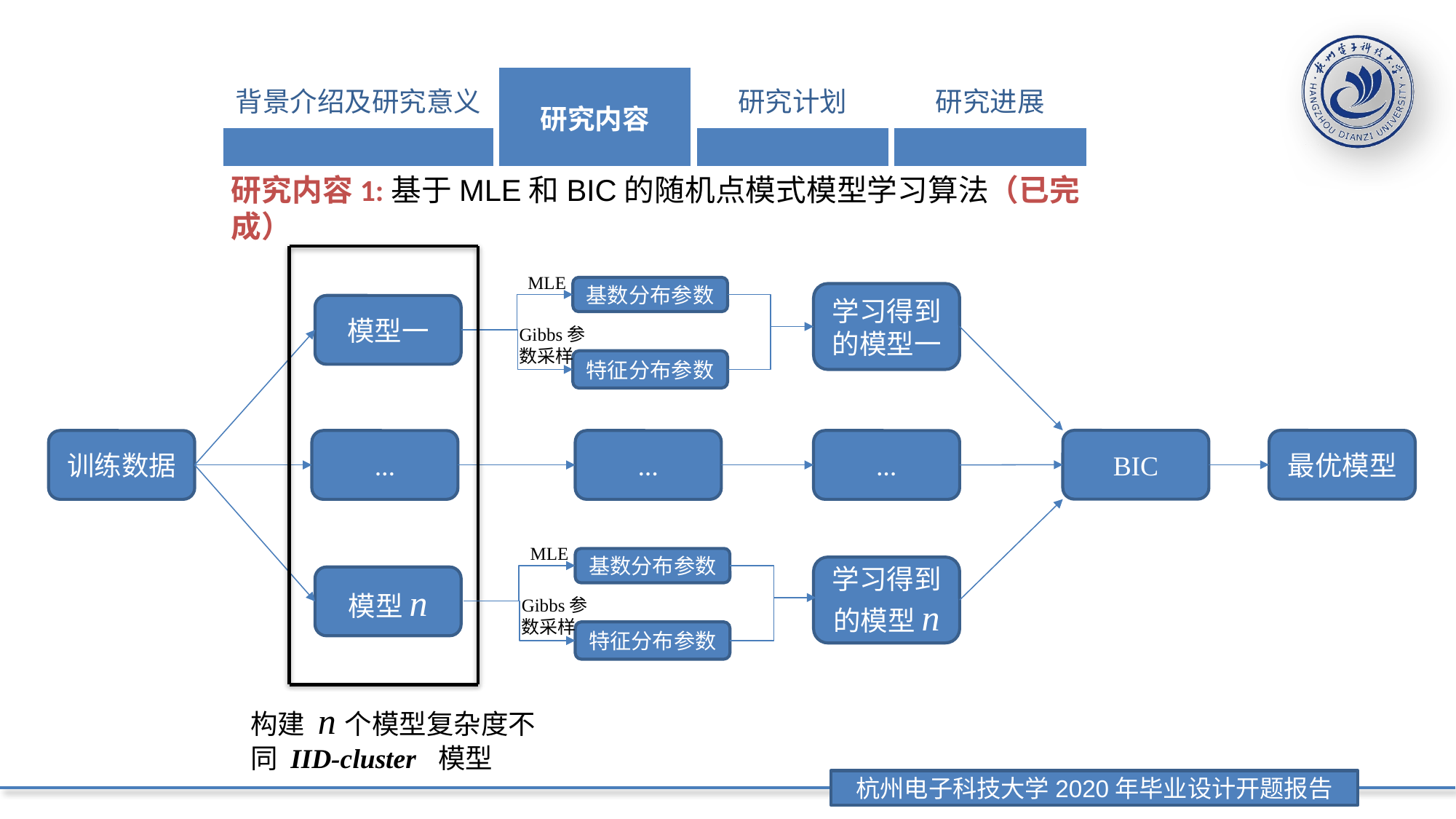

| 背景介绍及研究意义 | 研究内容 | 研究计划 | 研究进展 |
| --- | --- | --- | --- |
|  |  |  |  |
研究内容1:基于MLE和BIC的随机点模式模型学习算法（已完成）

MLE
基数分布参数
学习得到的模型一
模型一
Gibbs参数采样
特征分布参数
BIC
最优模型
训练数据
…
…
…
MLE
基数分布参数
学习得到的模型n
模型n
Gibbs参数采样
特征分布参数
构建 n个模型复杂度不同 IID-cluster  模型